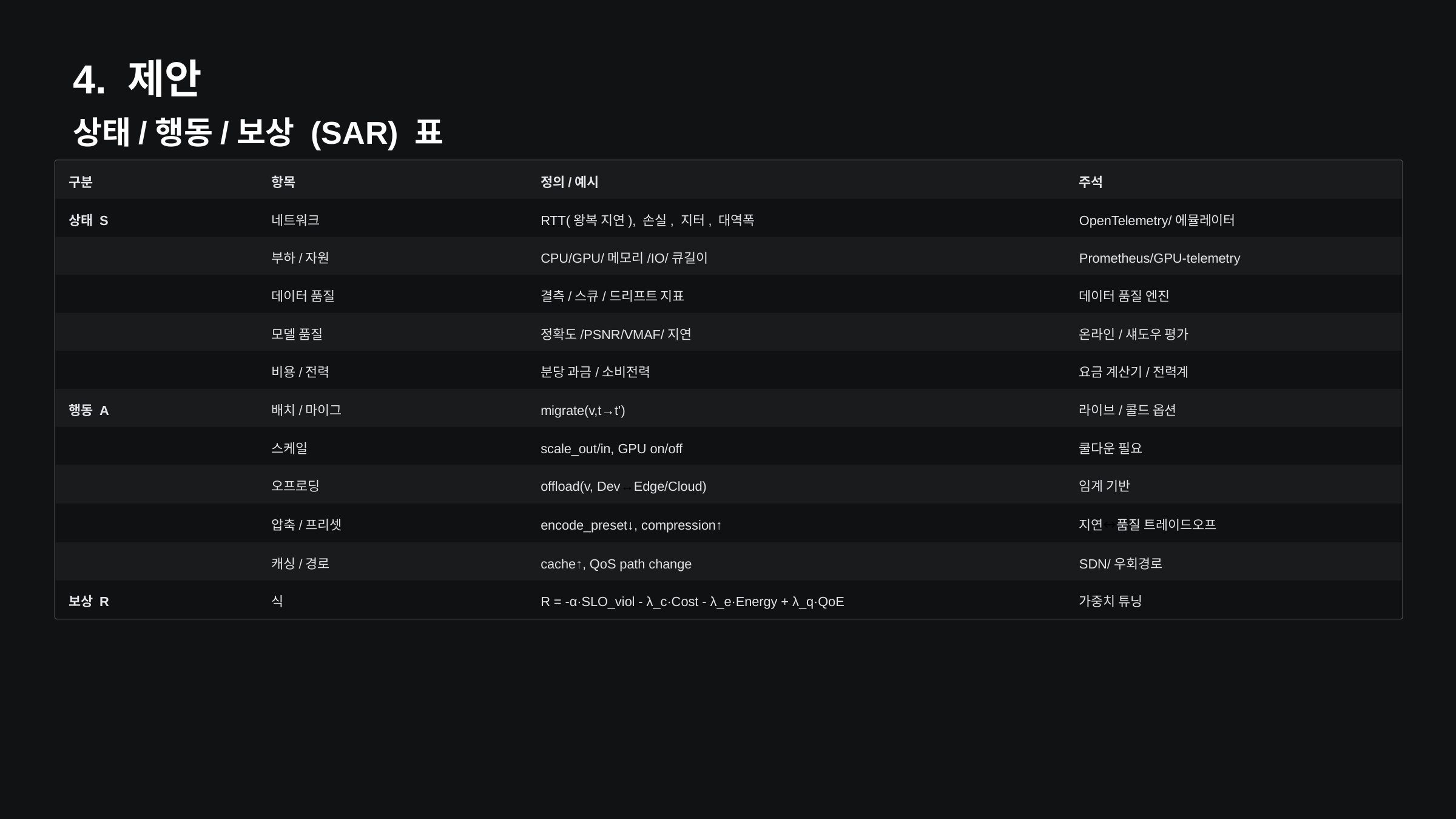

4. 제안
상태/행동/보상 (SAR) 표

구분
항목
정의/예시
주석

상태 S
네트워크
RTT(왕복 지연), 손실, 지터, 대역폭
OpenTelemetry/에뮬레이터

부하/자원
CPU/GPU/메모리/IO/큐길이
Prometheus/GPU-telemetry

데이터 품질
결측/스큐/드리프트 지표
데이터 품질 엔진

모델 품질
정확도/PSNR/VMAF/지연
온라인/섀도우 평가

비용/전력
분당 과금/소비전력
요금 계산기/전력계

행동 A
배치/마이그
migrate(v,t→t')
라이브/콜드 옵션

스케일
scale_out/in, GPU on/off
쿨다운 필요

오프로딩
offload(v, Dev↔Edge/Cloud)
임계 기반

압축/프리셋
encode_preset↓, compression↑
지연↔품질 트레이드오프

캐싱/경로
cache↑, QoS path change
SDN/우회경로

보상 R
식
R = -α·SLO_viol - λ_c·Cost - λ_e·Energy + λ_q·QoE
가중치 튜닝